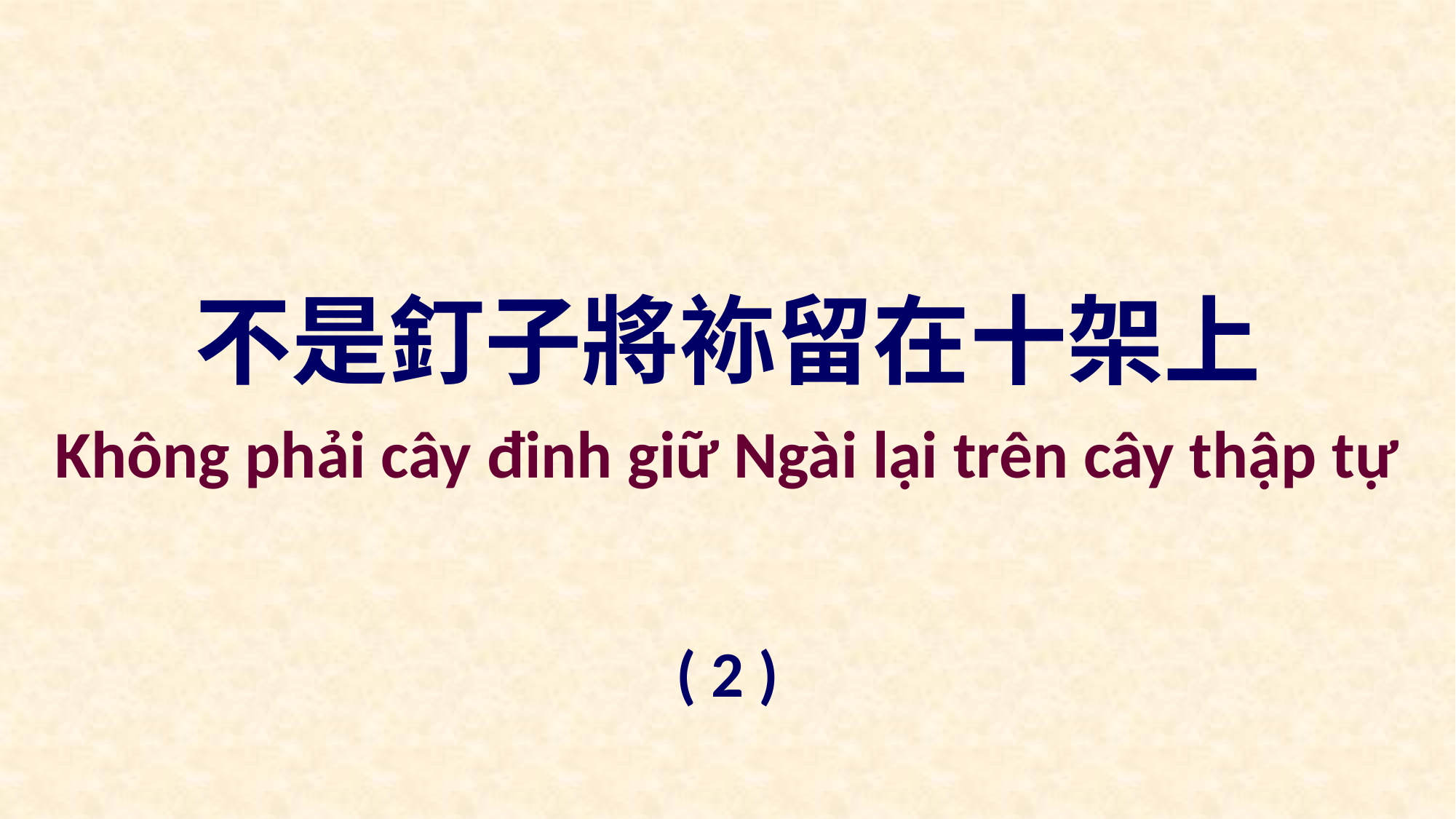

不是釘子將袮留在十架上
Không phải cây đinh giữ Ngài lại trên cây thập tự
( 2 )